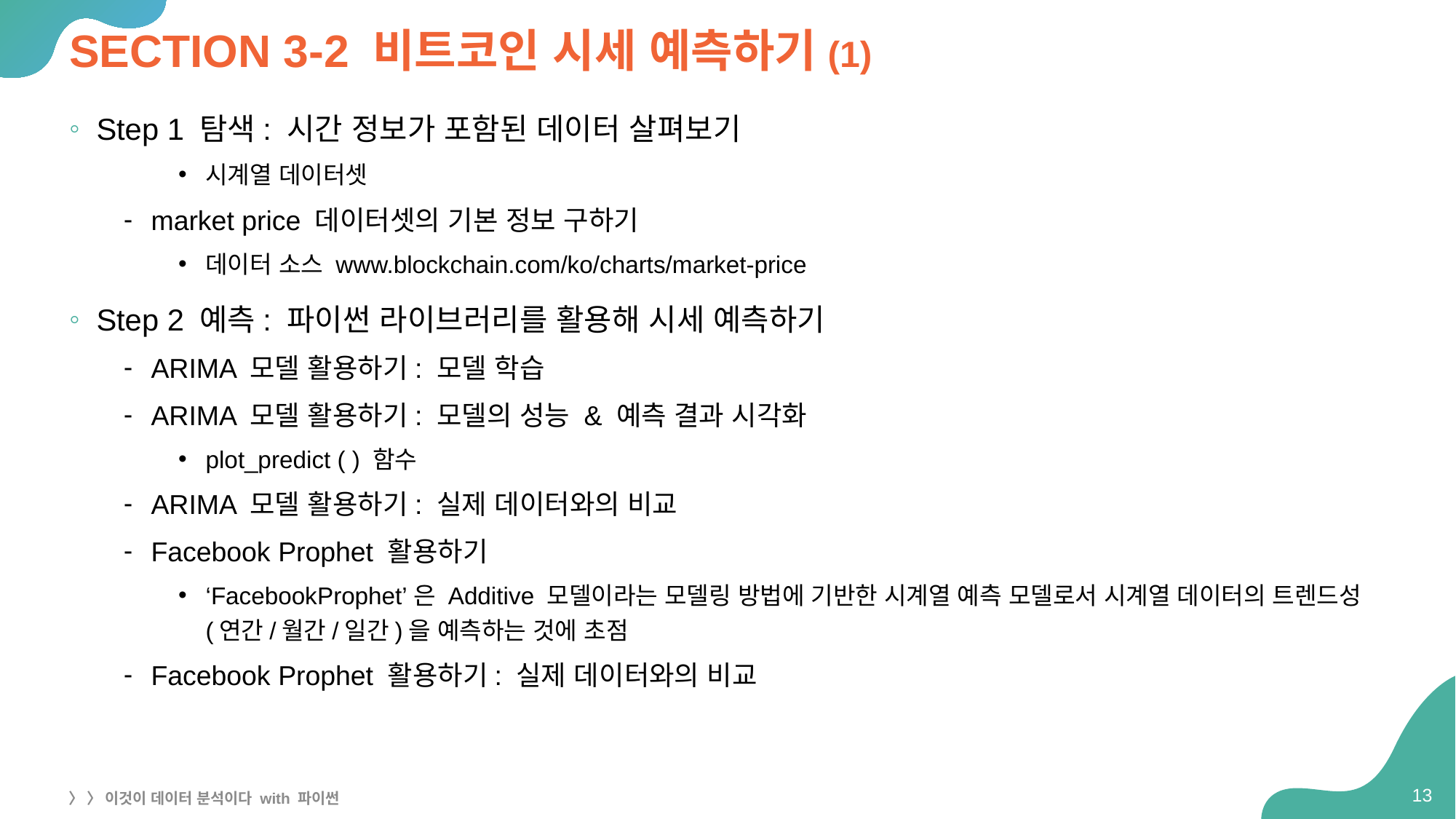

# SECTION 3-2 비트코인 시세 예측하기(1)
Step 1 탐색: 시간 정보가 포함된 데이터 살펴보기
시계열 데이터셋
market price 데이터셋의 기본 정보 구하기
데이터 소스 www.blockchain.com/ko/charts/market-price
Step 2 예측: 파이썬 라이브러리를 활용해 시세 예측하기
ARIMA 모델 활용하기: 모델 학습
ARIMA 모델 활용하기: 모델의 성능 & 예측 결과 시각화
plot_predict ( ) 함수
ARIMA 모델 활용하기: 실제 데이터와의 비교
Facebook Prophet 활용하기
‘FacebookProphet’은 Additive 모델이라는 모델링 방법에 기반한 시계열 예측 모델로서 시계열 데이터의 트렌드성(연간/월간/일간)을 예측하는 것에 초점
Facebook Prophet 활용하기: 실제 데이터와의 비교

13
〉 〉 이것이 데이터 분석이다 with 파이썬